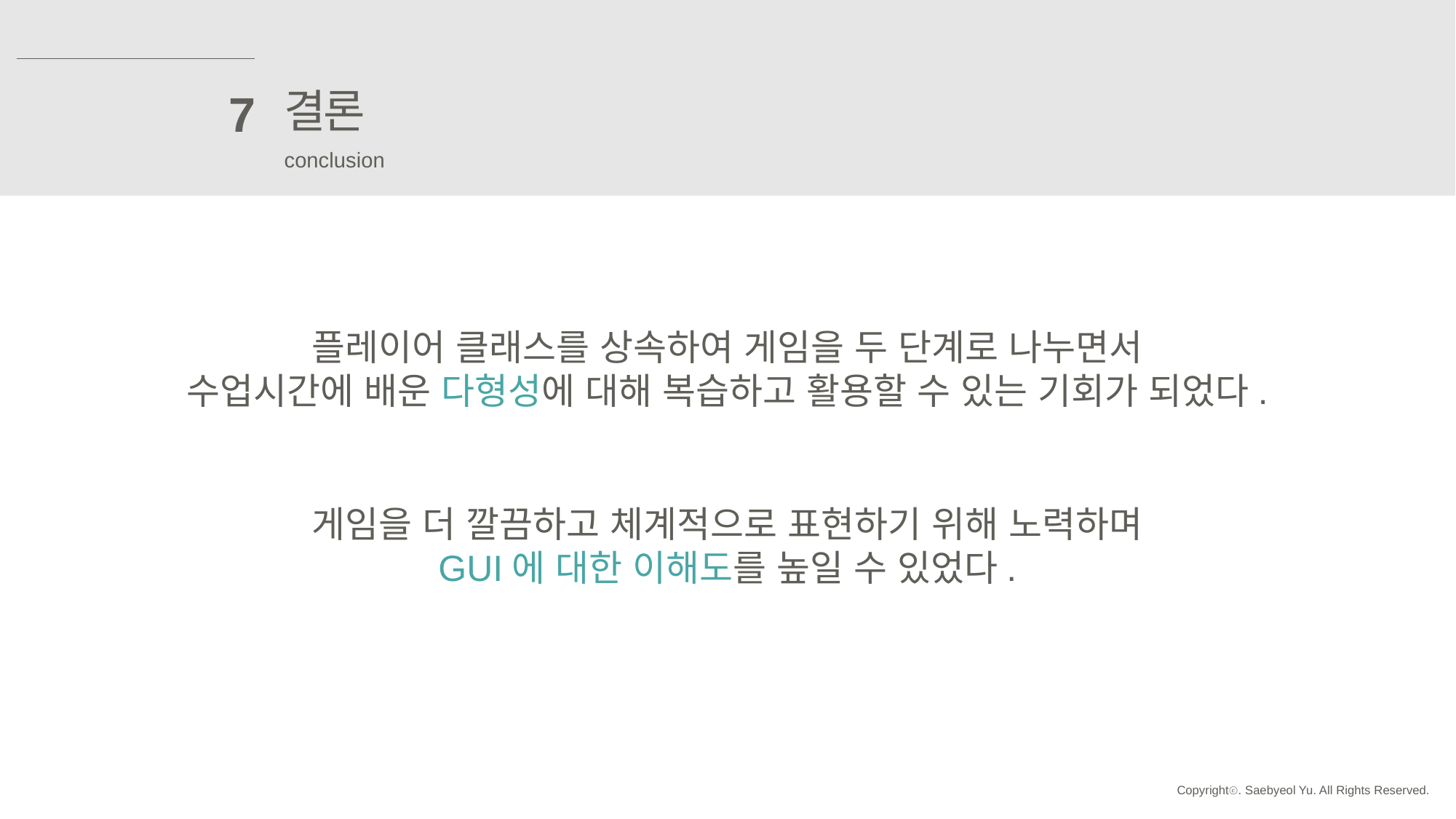

결론
7
conclusion
플레이어 클래스를 상속하여 게임을 두 단계로 나누면서
수업시간에 배운 다형성에 대해 복습하고 활용할 수 있는 기회가 되었다.
게임을 더 깔끔하고 체계적으로 표현하기 위해 노력하며
GUI에 대한 이해도를 높일 수 있었다.